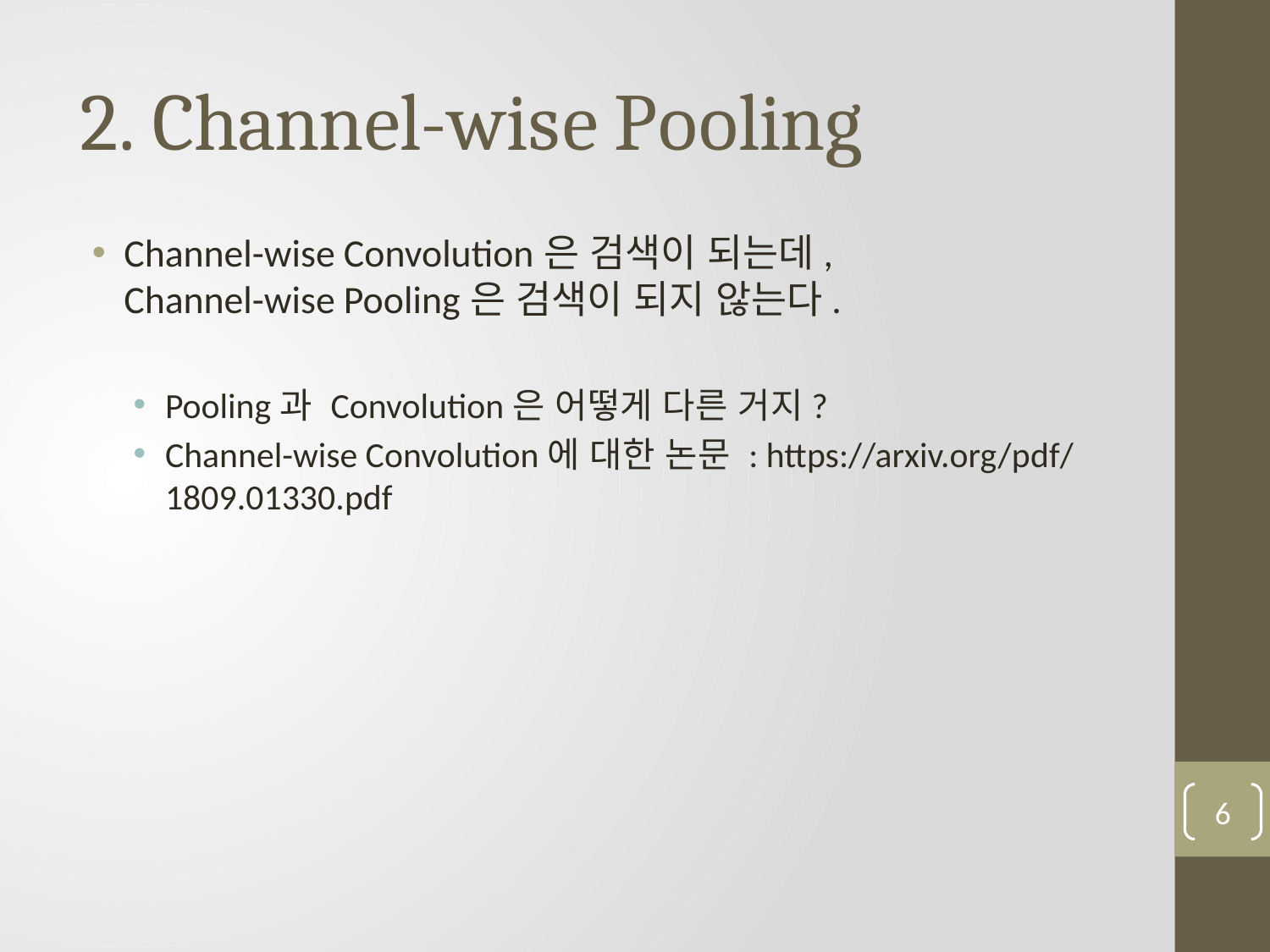

# 2. Channel-wise Pooling
Channel-wise Convolution은 검색이 되는데,
Channel-wise Pooling은 검색이 되지 않는다.

Pooling과 Convolution은 어떻게 다른 거지?
Channel-wise Convolution에 대한 논문 : https://arxiv.org/pdf/1809.01330.pdf
6